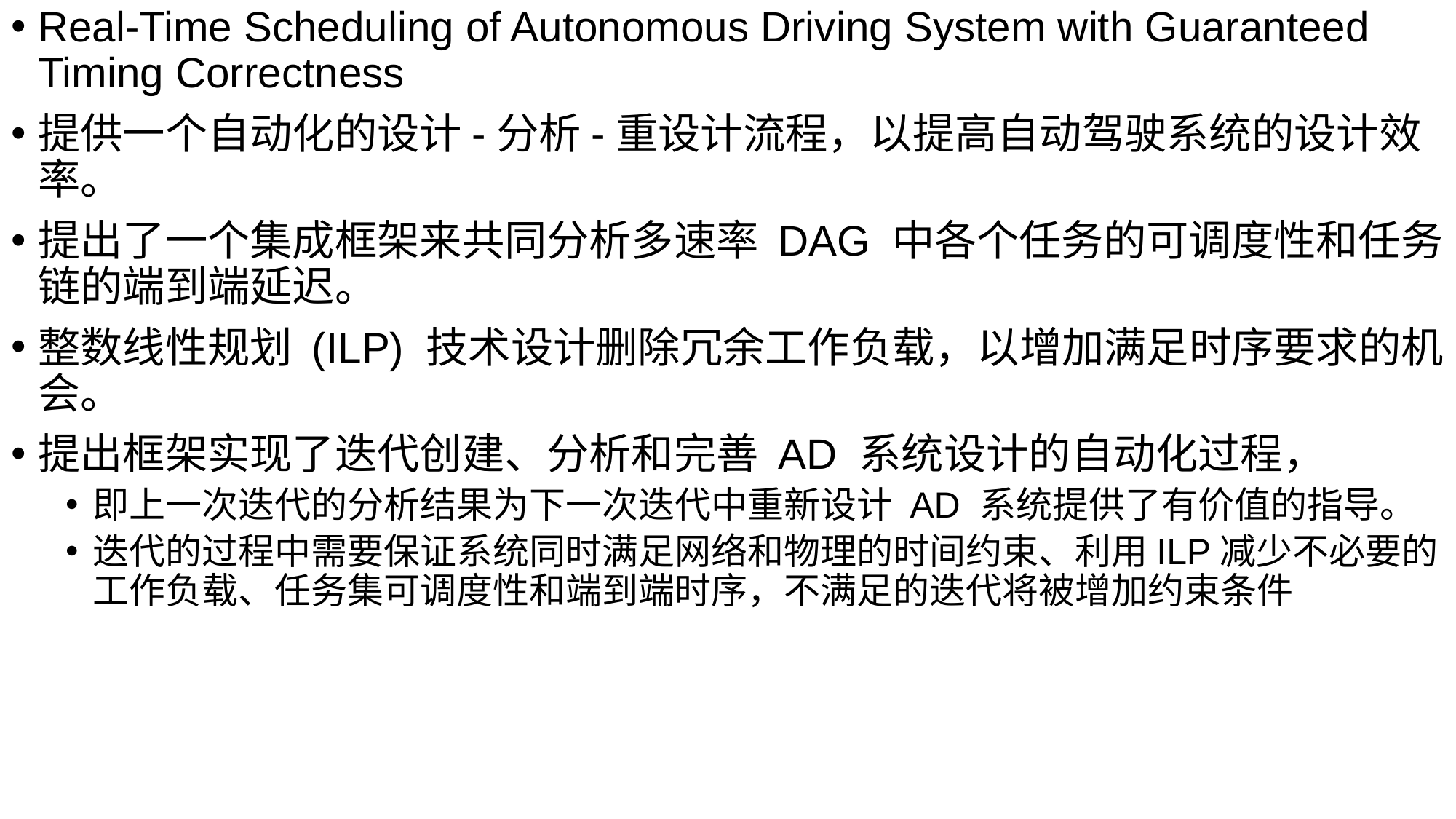

Real-Time Scheduling of Autonomous Driving System with Guaranteed Timing Correctness
提供一个自动化的设计-分析-重设计流程，以提高自动驾驶系统的设计效率。
提出了一个集成框架来共同分析多速率 DAG 中各个任务的可调度性和任务链的端到端延迟。
整数线性规划 (ILP) 技术设计删除冗余工作负载，以增加满足时序要求的机会。
提出框架实现了迭代创建、分析和完善 AD 系统设计的自动化过程，
即上一次迭代的分析结果为下一次迭代中重新设计 AD 系统提供了有价值的指导。
迭代的过程中需要保证系统同时满足网络和物理的时间约束、利用ILP减少不必要的工作负载、任务集可调度性和端到端时序，不满足的迭代将被增加约束条件